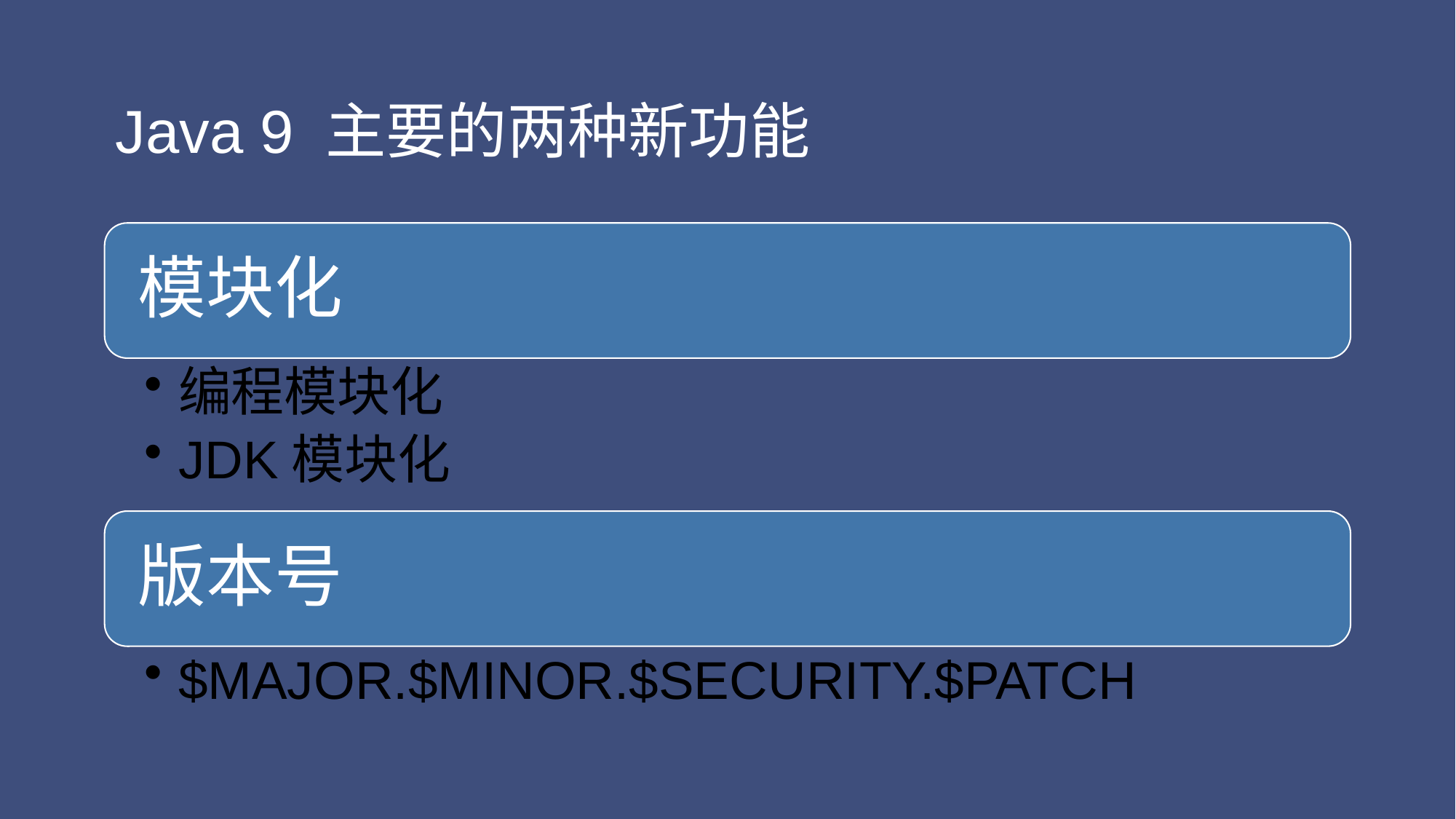

# Java 9 主要的两种新功能
模块化
编程模块化
JDK模块化
版本号
$MAJOR.$MINOR.$SECURITY.$PATCH